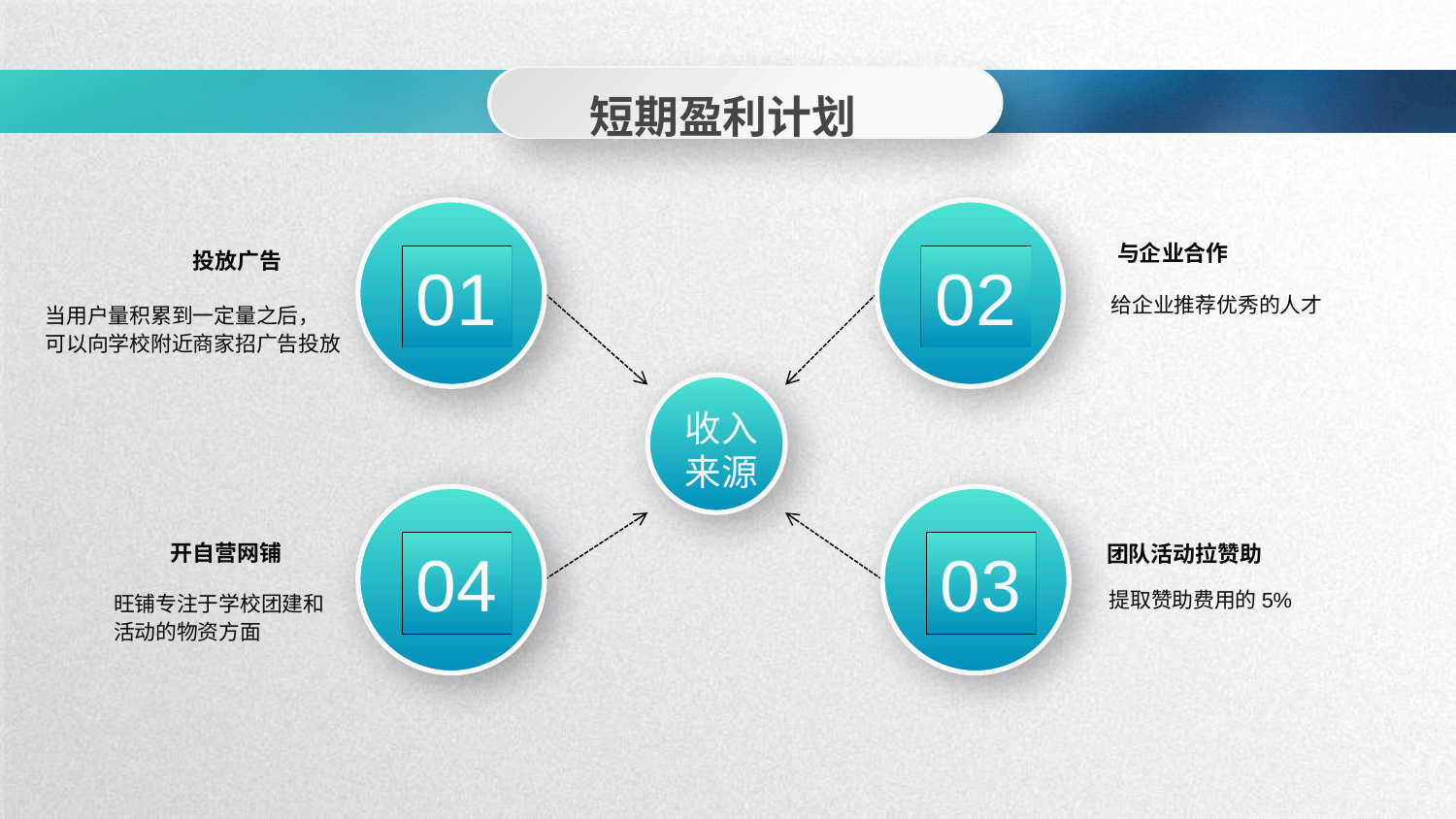

短期盈利计划

01

02
与企业合作
投放广告
给企业推荐优秀的人才
当用户量积累到一定量之后，
可以向学校附近商家招广告投放

收入来源

04

03
开自营网铺
团队活动拉赞助
提取赞助费用的5%
旺铺专注于学校团建和
活动的物资方面
延时文字，不要可以删除